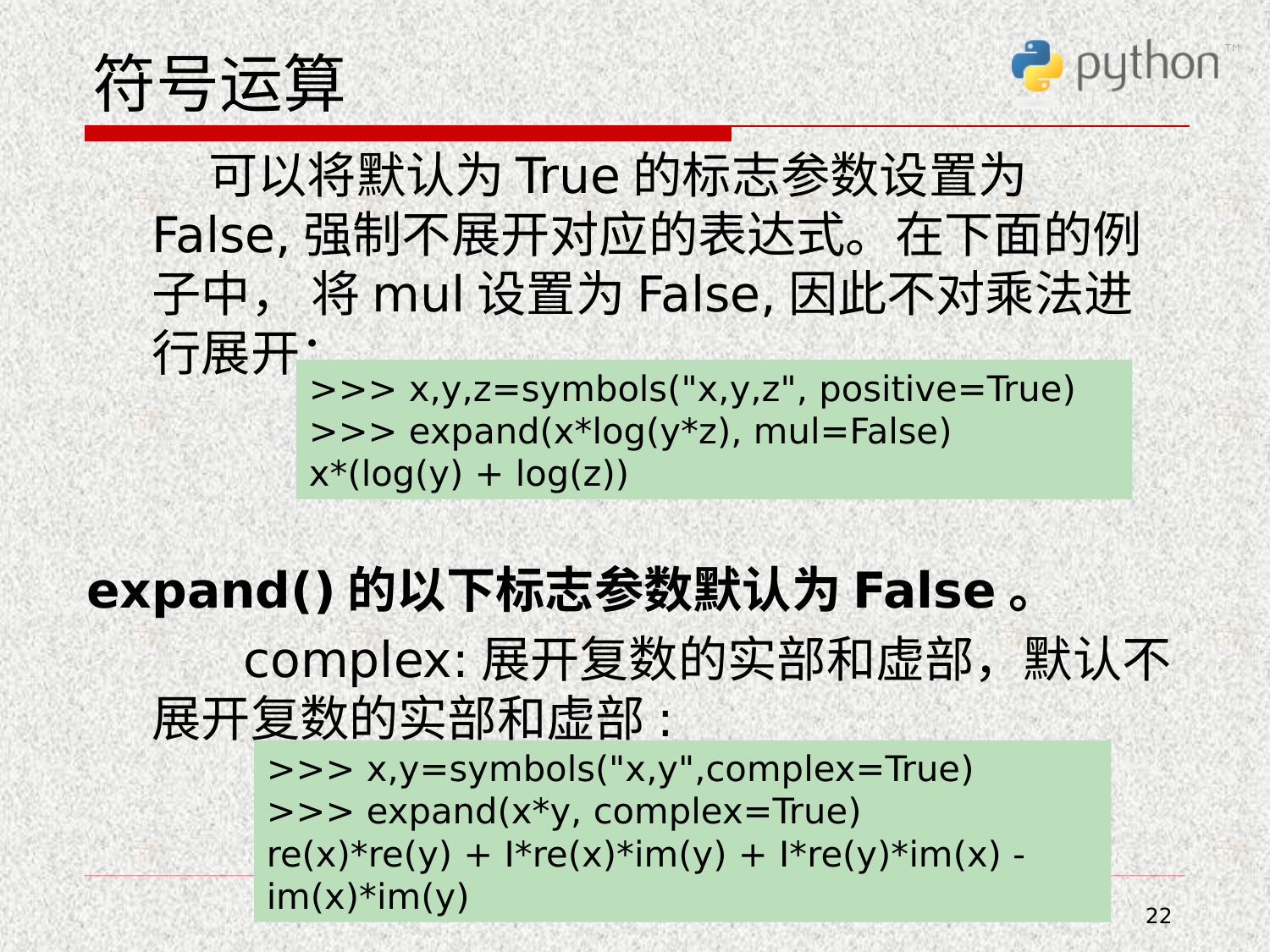

# 符号运算
          可以将默认为True的标志参数设置为False,强制不展开对应的表达式。在下面的例子中， 将mul设置为False,因此不对乘法进行展开：

expand()的以下标志参数默认为False。
          complex:展开复数的实部和虚部，默认不展开复数的实部和虚部:

>>> x,y,z=symbols("x,y,z", positive=True)
>>> expand(x*log(y*z), mul=False)
x*(log(y) + log(z))
>>> x,y=symbols("x,y",complex=True)
>>> expand(x*y, complex=True)
re(x)*re(y) + I*re(x)*im(y) + I*re(y)*im(x) - im(x)*im(y)
22